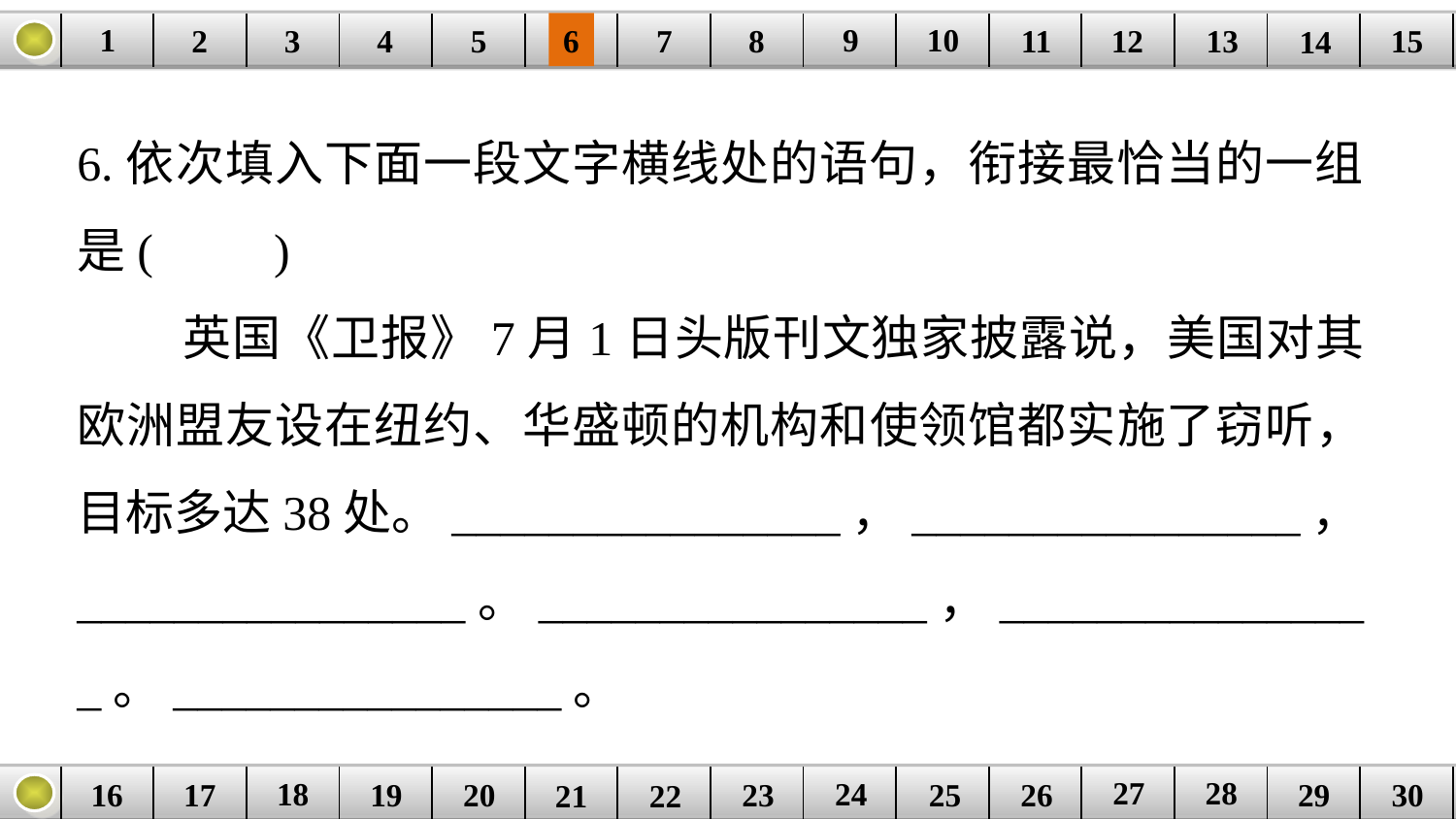

9
10
1
3
4
5
6
8
11
2
12
15
|  |  |  |  |  |  |  |  |  |  |  |  |  |  |  |
| --- | --- | --- | --- | --- | --- | --- | --- | --- | --- | --- | --- | --- | --- | --- |
7
13
14

6.依次填入下面一段文字横线处的语句，衔接最恰当的一组是(　　)
        英国《卫报》7月1日头版刊文独家披露说，美国对其欧洲盟友设在纽约、华盛顿的机构和使领馆都实施了窃听，目标多达38处。________________，________________，________________。________________，________________。________________。

27
28
18
24
16
25
26
30
|  |  |  |  |  |  |  |  |  |  |  |  |  |  |  |
| --- | --- | --- | --- | --- | --- | --- | --- | --- | --- | --- | --- | --- | --- | --- |
23
17
19
20
29
21
22